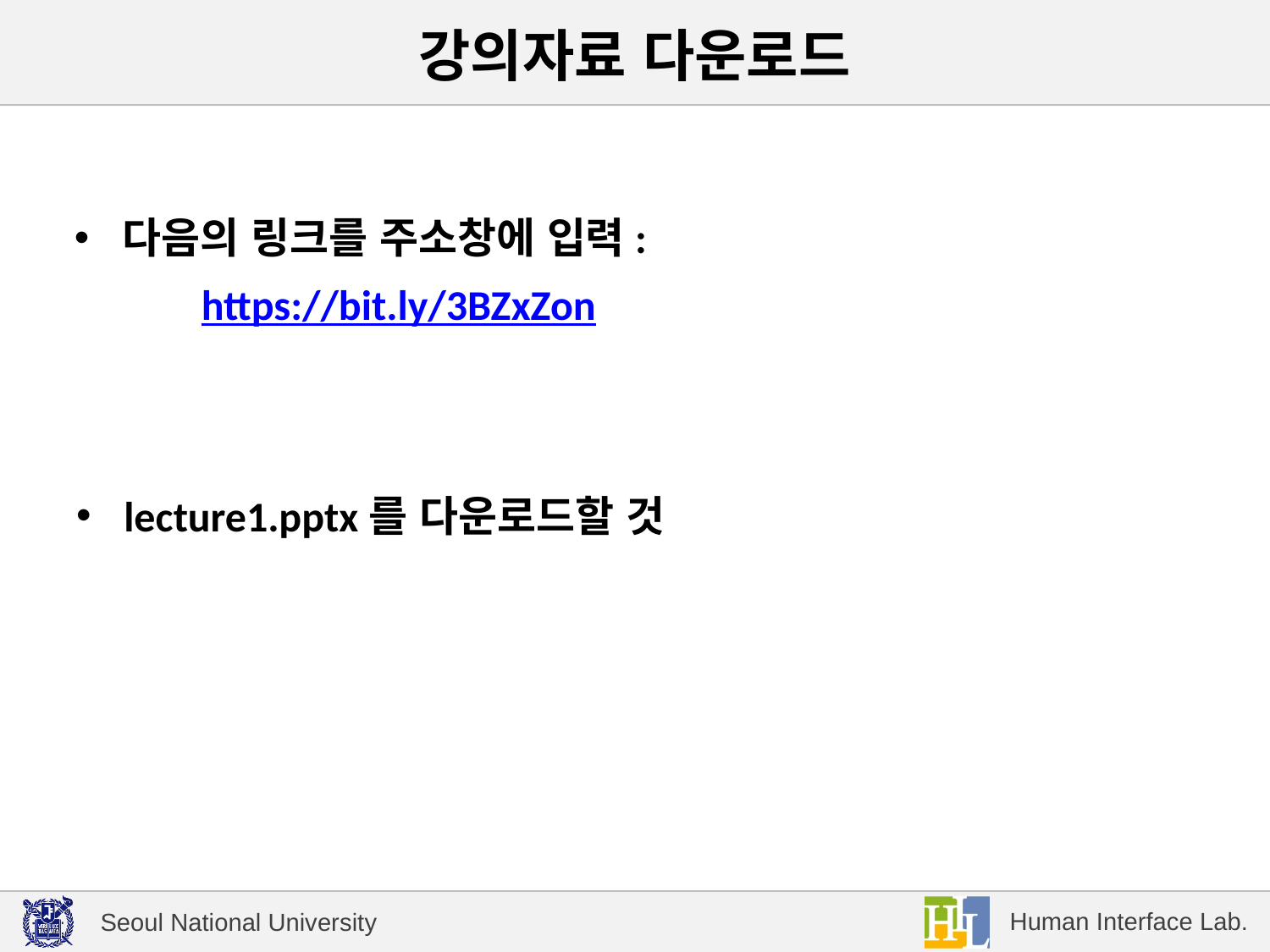

# 강의자료 다운로드
다음의 링크를 주소창에 입력:
	https://bit.ly/3BZxZon
lecture1.pptx를 다운로드할 것